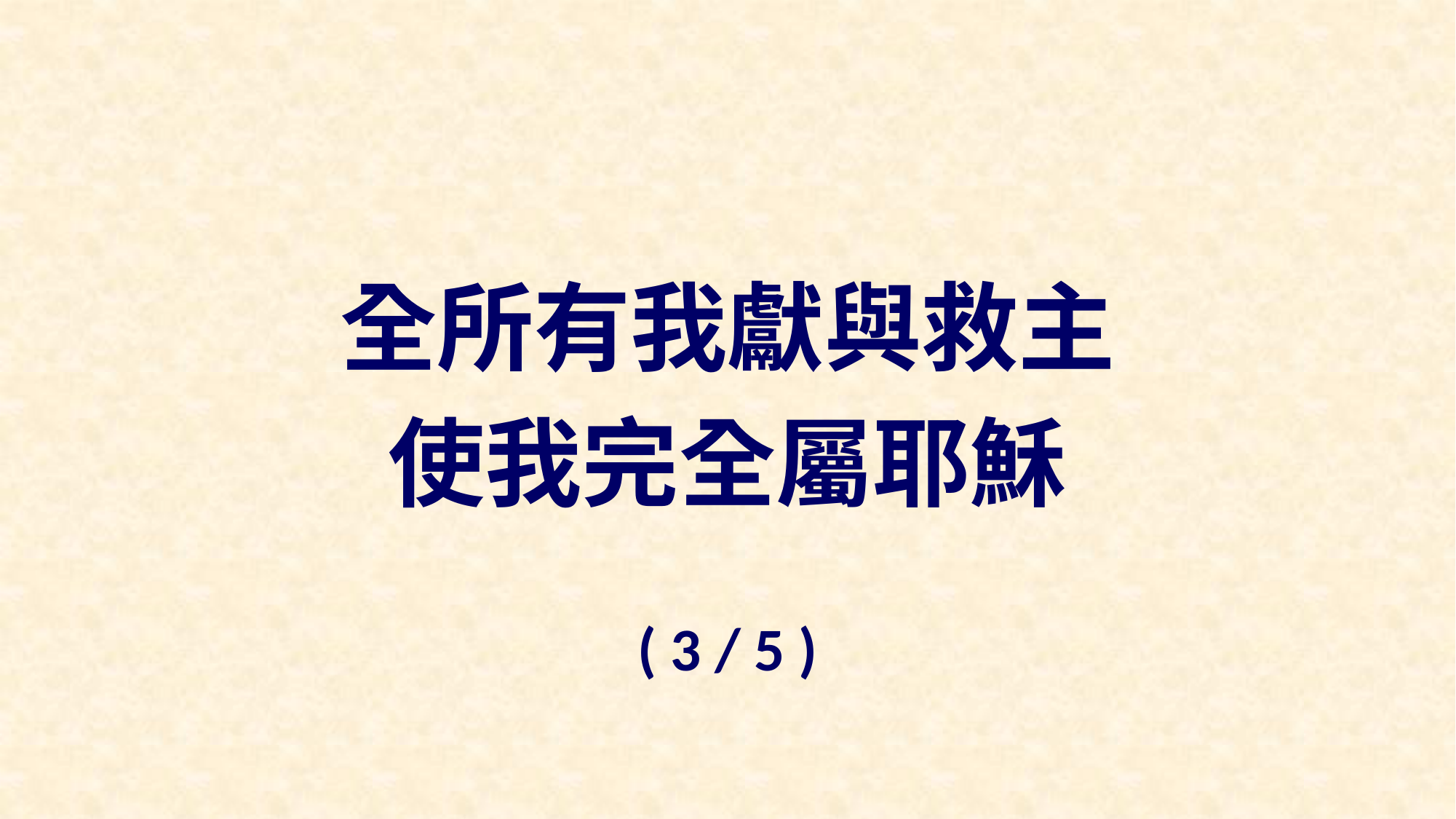

全所有我獻與救主
使我完全屬耶穌
( 3 / 5 )